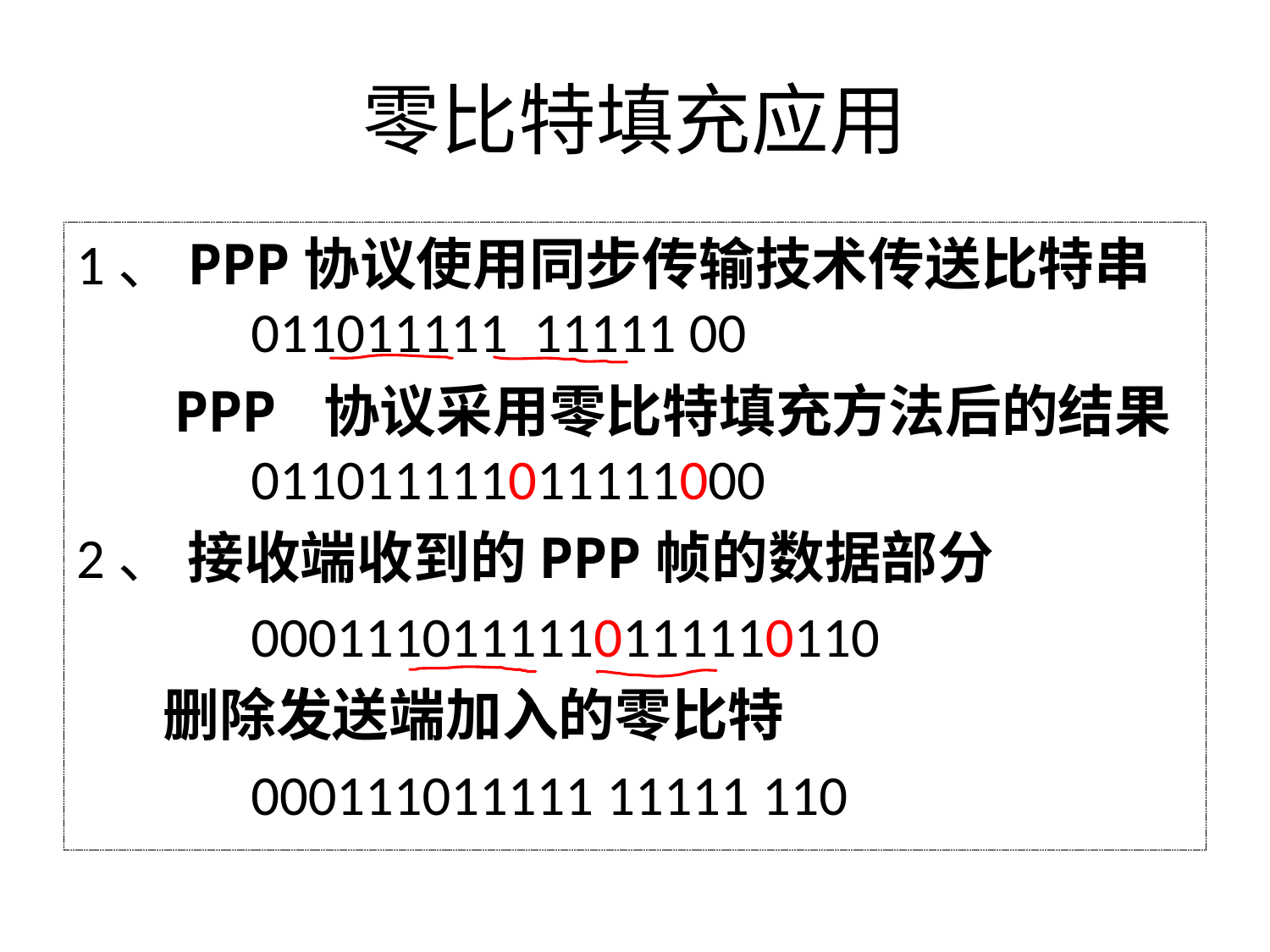

# 零比特填充应用
1、PPP协议使用同步传输技术传送比特串	011011111  11111 00
 	    PPP 协议采用零比特填充方法后的结果	011011111011111000
2、 接收端收到的PPP帧的数据部分
		0001110111110111110110
	  删除发送端加入的零比特
		000111011111 11111 110